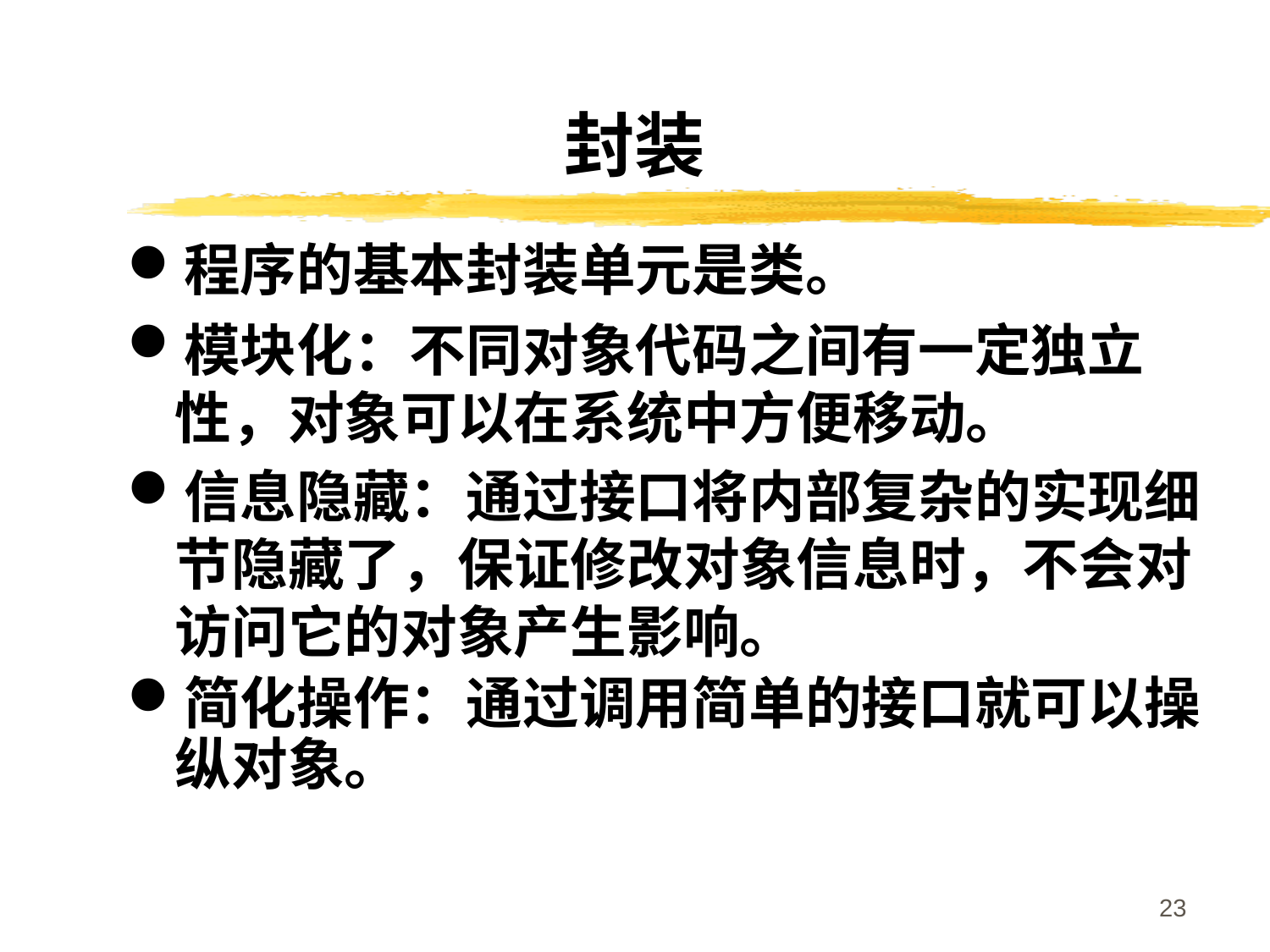

封装
程序的基本封装单元是类。
模块化：不同对象代码之间有一定独立性，对象可以在系统中方便移动。
信息隐藏：通过接口将内部复杂的实现细节隐藏了，保证修改对象信息时，不会对访问它的对象产生影响。
简化操作：通过调用简单的接口就可以操纵对象。
23